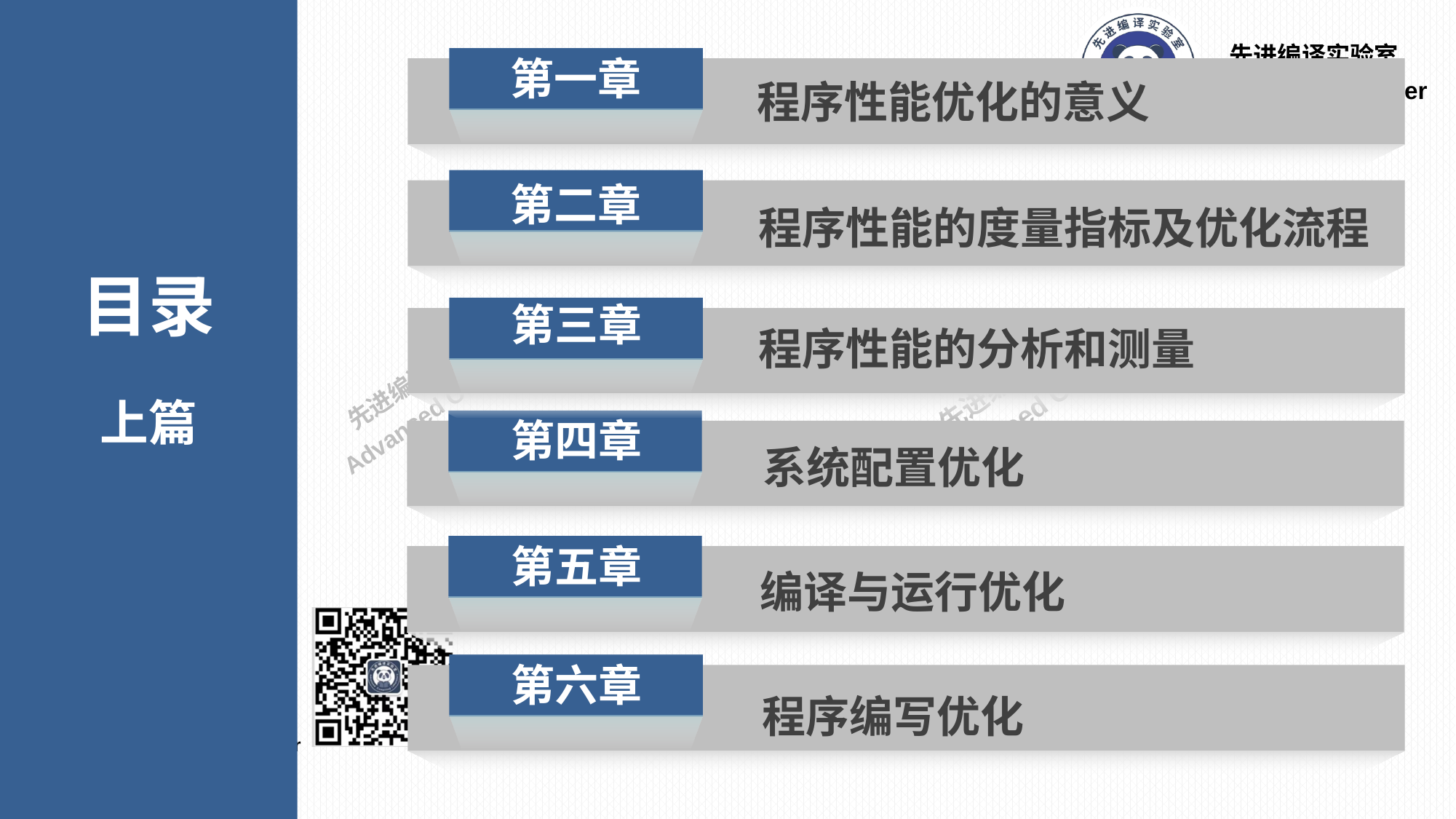

第一章

程序性能优化的意义

第二章
程序性能的度量指标及优化流程
目录
第三章

程序性能的分析和测量
上篇
第四章

系统配置优化
第五章

编译与运行优化
第六章

程序编写优化